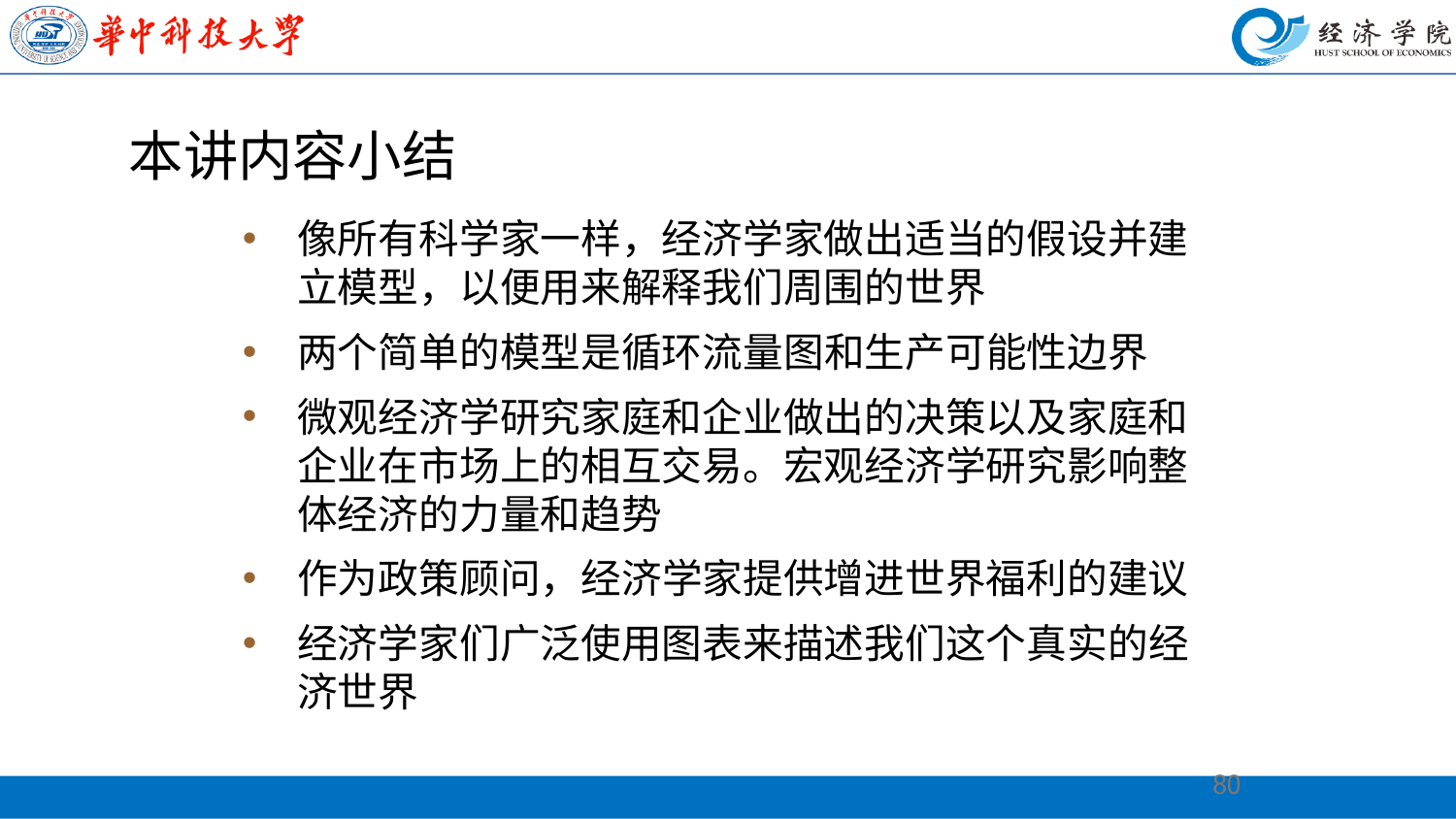

# 本讲内容小结
像所有科学家一样，经济学家做出适当的假设并建立模型，以便用来解释我们周围的世界
两个简单的模型是循环流量图和生产可能性边界
微观经济学研究家庭和企业做出的决策以及家庭和企业在市场上的相互交易。宏观经济学研究影响整体经济的力量和趋势
作为政策顾问，经济学家提供增进世界福利的建议
经济学家们广泛使用图表来描述我们这个真实的经济世界
80